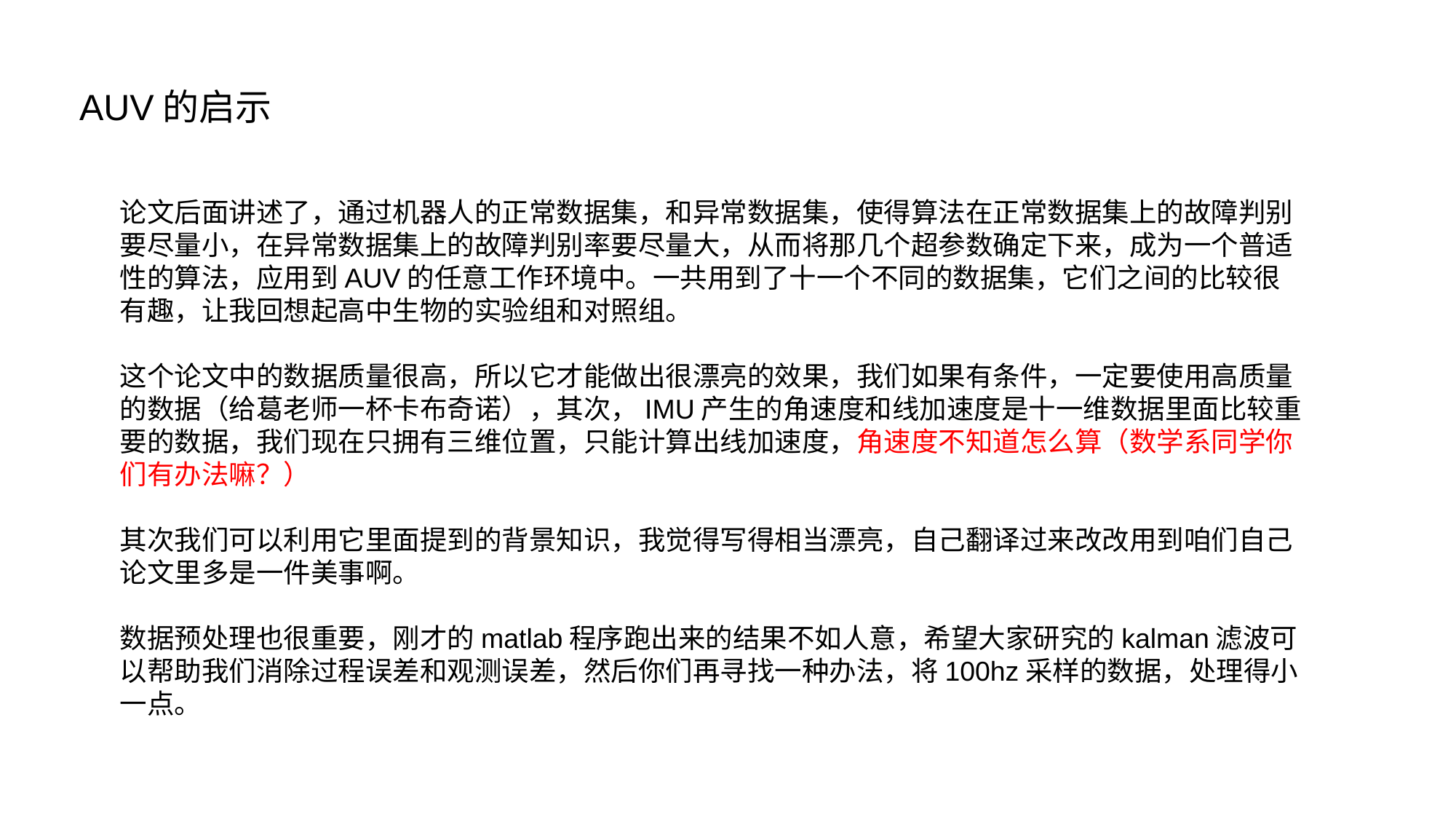

AUV的启示
论文后面讲述了，通过机器人的正常数据集，和异常数据集，使得算法在正常数据集上的故障判别要尽量小，在异常数据集上的故障判别率要尽量大，从而将那几个超参数确定下来，成为一个普适性的算法，应用到AUV的任意工作环境中。一共用到了十一个不同的数据集，它们之间的比较很有趣，让我回想起高中生物的实验组和对照组。

这个论文中的数据质量很高，所以它才能做出很漂亮的效果，我们如果有条件，一定要使用高质量的数据（给葛老师一杯卡布奇诺），其次，IMU产生的角速度和线加速度是十一维数据里面比较重要的数据，我们现在只拥有三维位置，只能计算出线加速度，角速度不知道怎么算（数学系同学你们有办法嘛？）

其次我们可以利用它里面提到的背景知识，我觉得写得相当漂亮，自己翻译过来改改用到咱们自己论文里多是一件美事啊。

数据预处理也很重要，刚才的matlab程序跑出来的结果不如人意，希望大家研究的kalman滤波可以帮助我们消除过程误差和观测误差，然后你们再寻找一种办法，将100hz采样的数据，处理得小一点。